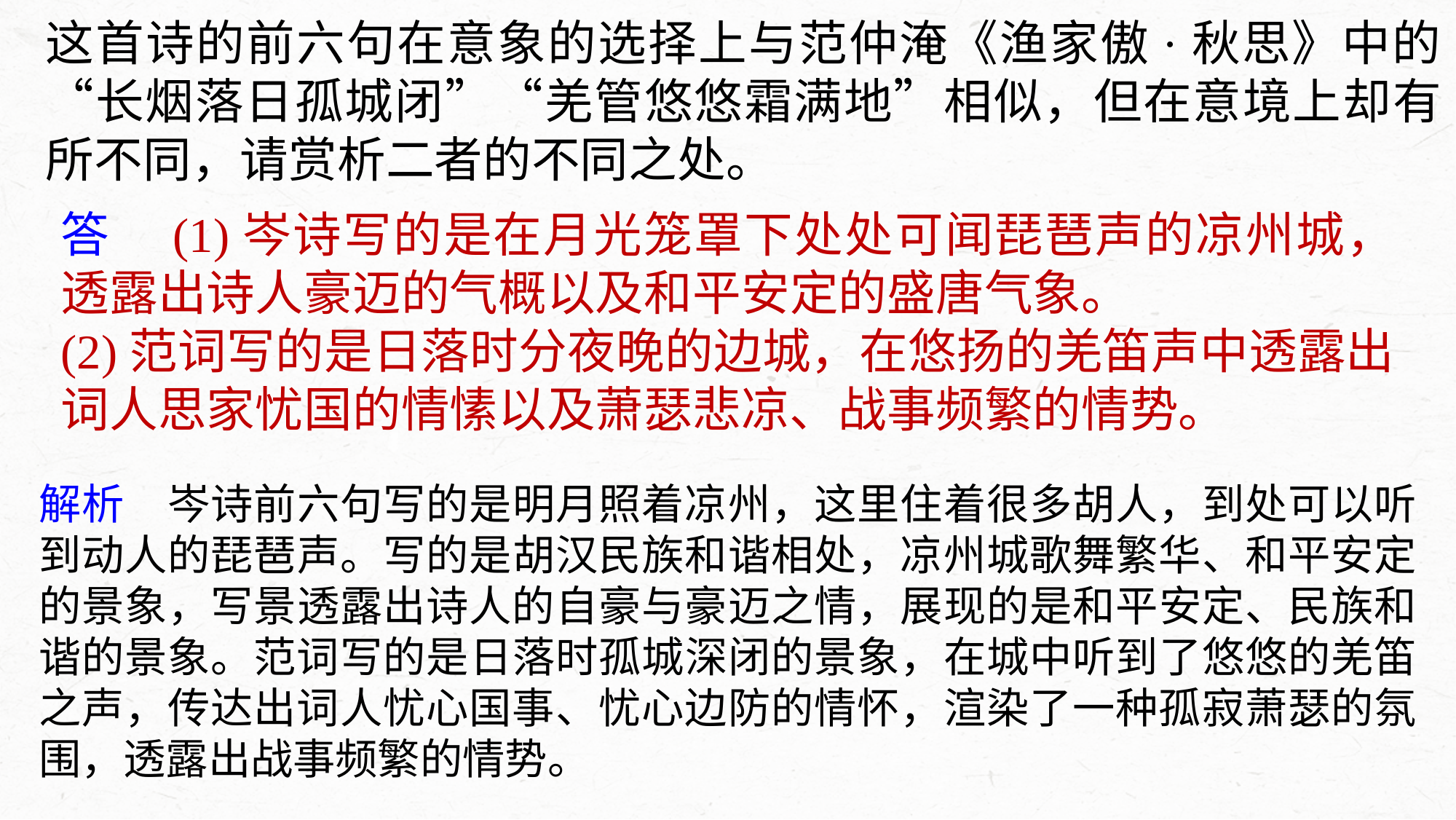

这首诗的前六句在意象的选择上与范仲淹《渔家傲·秋思》中的“长烟落日孤城闭”“羌管悠悠霜满地”相似，但在意境上却有所不同，请赏析二者的不同之处。
答　(1)岑诗写的是在月光笼罩下处处可闻琵琶声的凉州城，透露出诗人豪迈的气概以及和平安定的盛唐气象。
(2)范词写的是日落时分夜晚的边城，在悠扬的羌笛声中透露出词人思家忧国的情愫以及萧瑟悲凉、战事频繁的情势。
解析　岑诗前六句写的是明月照着凉州，这里住着很多胡人，到处可以听到动人的琵琶声。写的是胡汉民族和谐相处，凉州城歌舞繁华、和平安定的景象，写景透露出诗人的自豪与豪迈之情，展现的是和平安定、民族和谐的景象。范词写的是日落时孤城深闭的景象，在城中听到了悠悠的羌笛之声，传达出词人忧心国事、忧心边防的情怀，渲染了一种孤寂萧瑟的氛围，透露出战事频繁的情势。